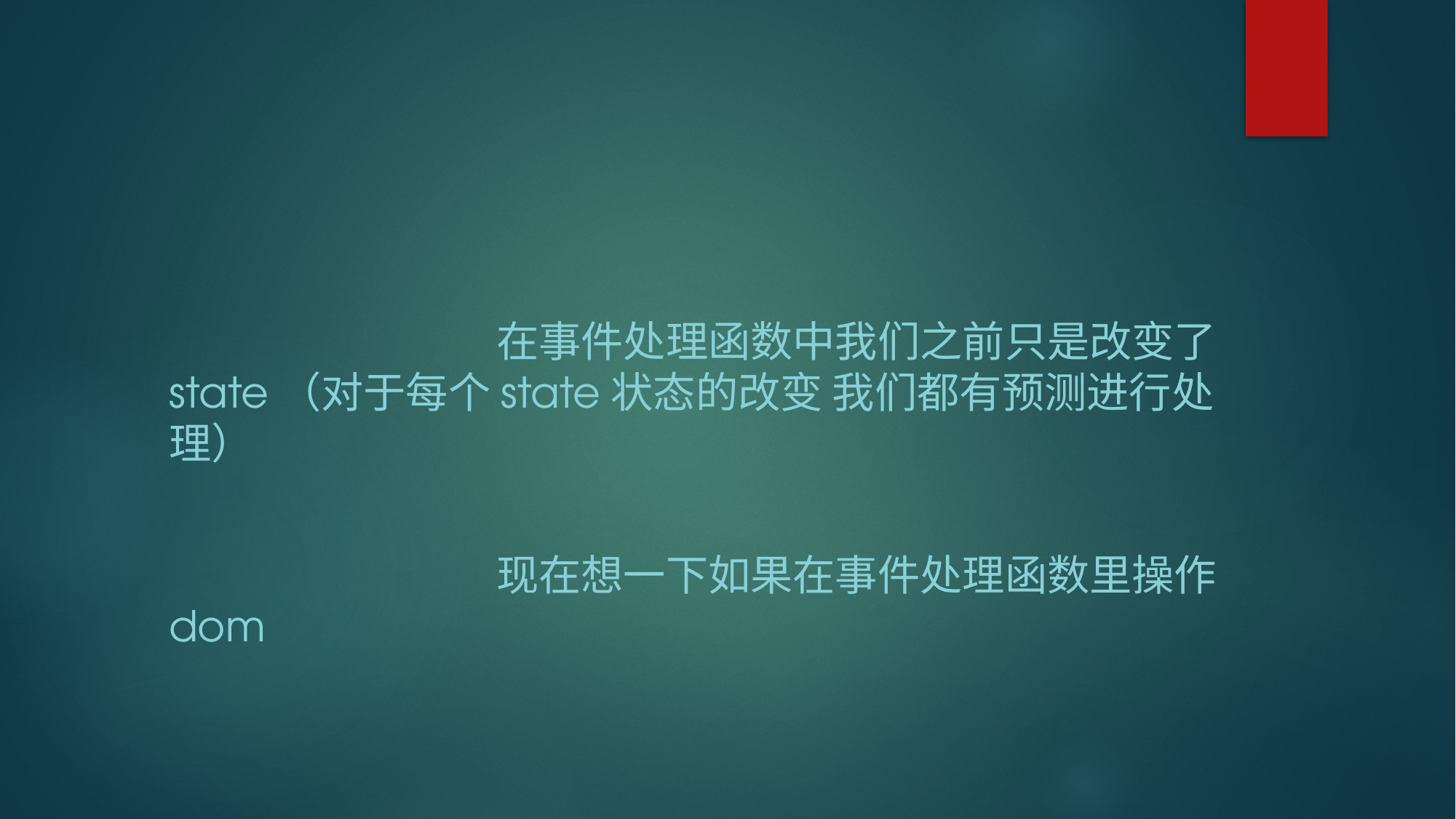

在事件处理函数中我们之前只是改变了state（对于每个state状态的改变 我们都有预测进行处理）

			现在想一下如果在事件处理函数里操作dom